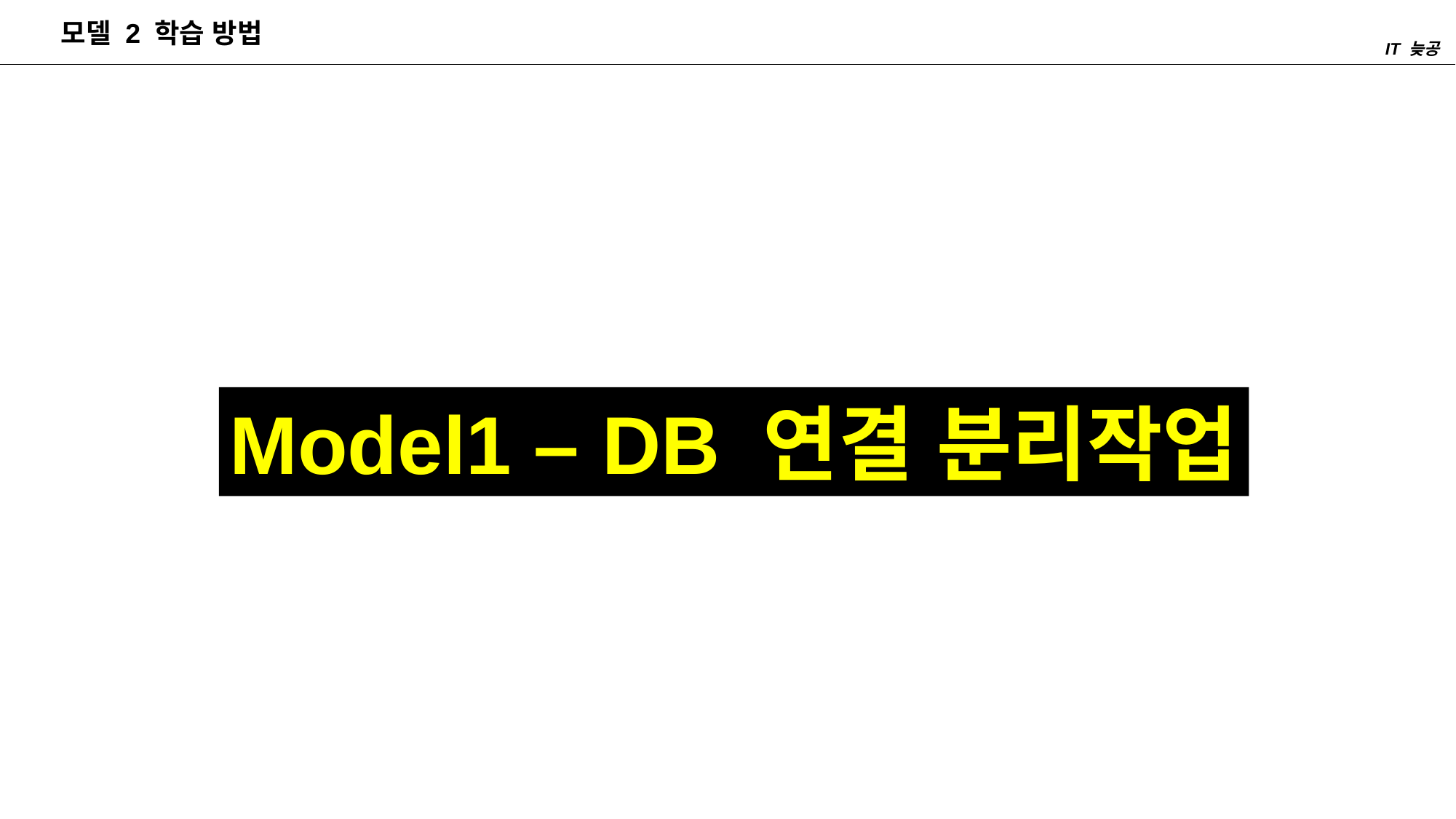

모델 2 학습 방법
IT 늦공
Model1 – DB 연결 분리작업